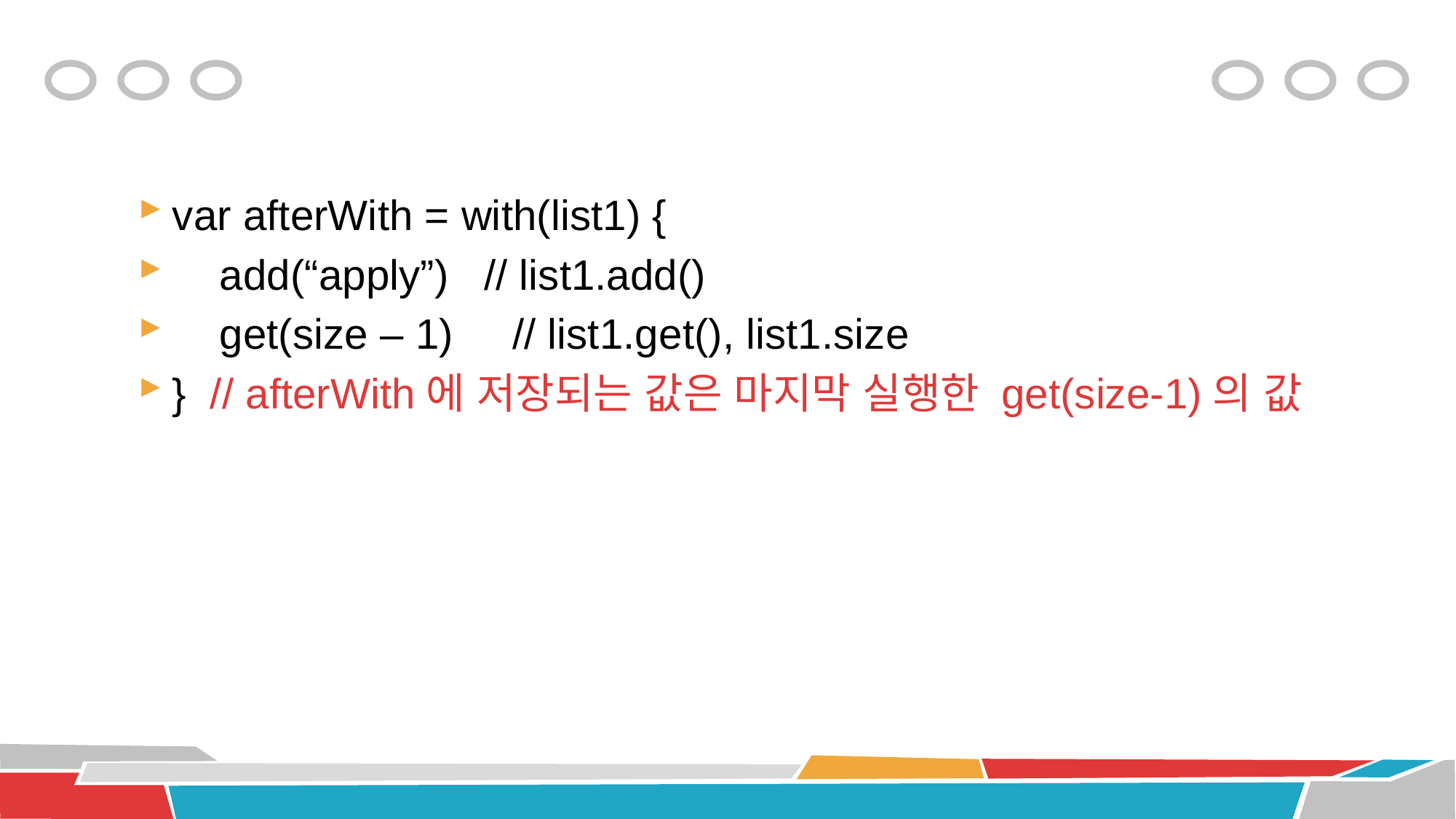

#
var afterWith = with(list1) {
    add(“apply”)   // list1.add()
    get(size – 1)     // list1.get(), list1.size
}  // afterWith에 저장되는 값은 마지막 실행한 get(size-1)의 값